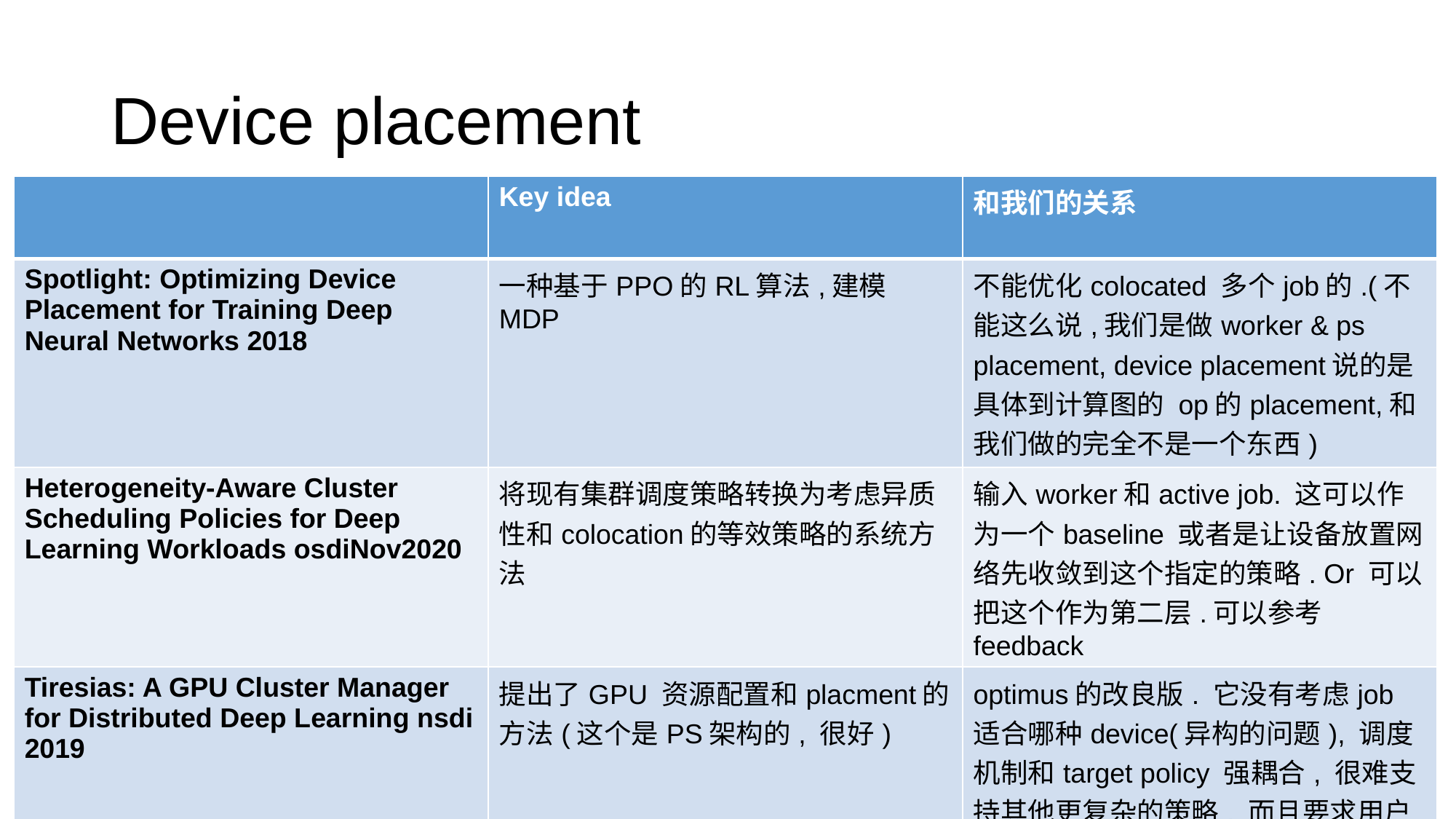

# Device placement
|  | Key idea | 和我们的关系 |
| --- | --- | --- |
| Spotlight: Optimizing Device Placement for Training Deep Neural Networks 2018 | 一种基于PPO的RL算法,建模 MDP | 不能优化colocated 多个job的.(不能这么说,我们是做worker & ps placement, device placement说的是具体到计算图的 op的placement,和我们做的完全不是一个东西) |
| Heterogeneity-Aware Cluster Scheduling Policies for Deep Learning Workloads osdiNov2020 | 将现有集群调度策略转换为考虑异质性和colocation的等效策略的系统方法 | 输入worker和active job. 这可以作为一个baseline 或者是让设备放置网络先收敛到这个指定的策略. Or 可以把这个作为第二层.可以参考feedback |
| Tiresias: A GPU Cluster Manager for Distributed Deep Learning nsdi 2019 | 提出了GPU 资源配置和placment的方法(这个是PS架构的, 很好) | optimus的改良版. 它没有考虑job适合哪种device(异构的问题), 调度机制和target policy 强耦合, 很难支持其他更复杂的策略. 而且要求用户提交GPU数量, 属于non-scale-adaptive调度. |